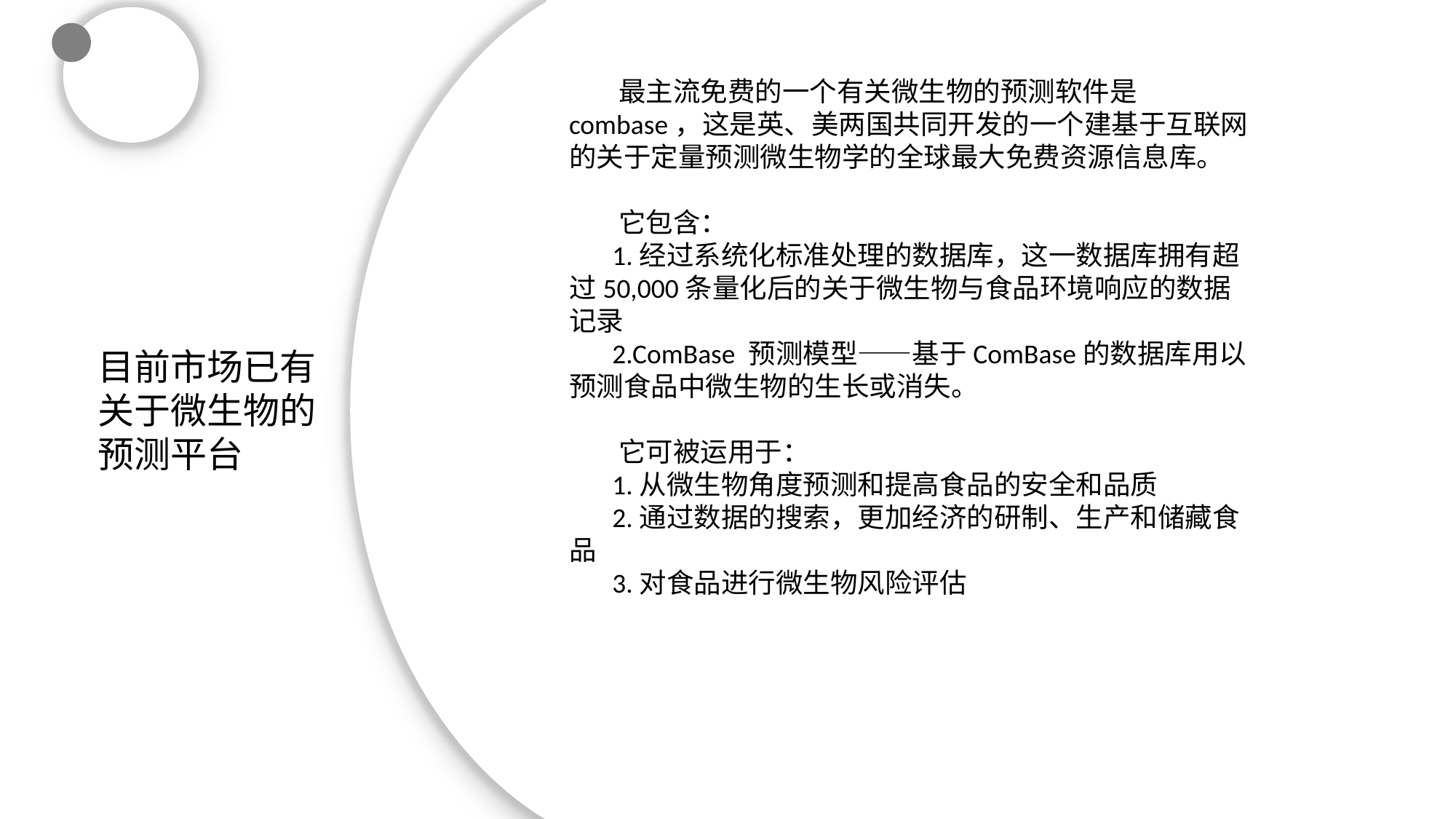

最主流免费的一个有关微生物的预测软件是combase，这是英、美两国共同开发的一个建基于互联网的关于定量预测微生物学的全球最大免费资源信息库。

       它包含：
       1.经过系统化标准处理的数据库，这一数据库拥有超过50,000条量化后的关于微生物与食品环境响应的数据记录
       2.ComBase 预测模型——基于ComBase的数据库用以预测食品中微生物的生长或消失。

       它可被运用于：
       1.从微生物角度预测和提高食品的安全和品质
       2.通过数据的搜索，更加经济的研制、生产和储藏食品
       3.对食品进行微生物风险评估

目前市场已有关于微生物的预测平台
21